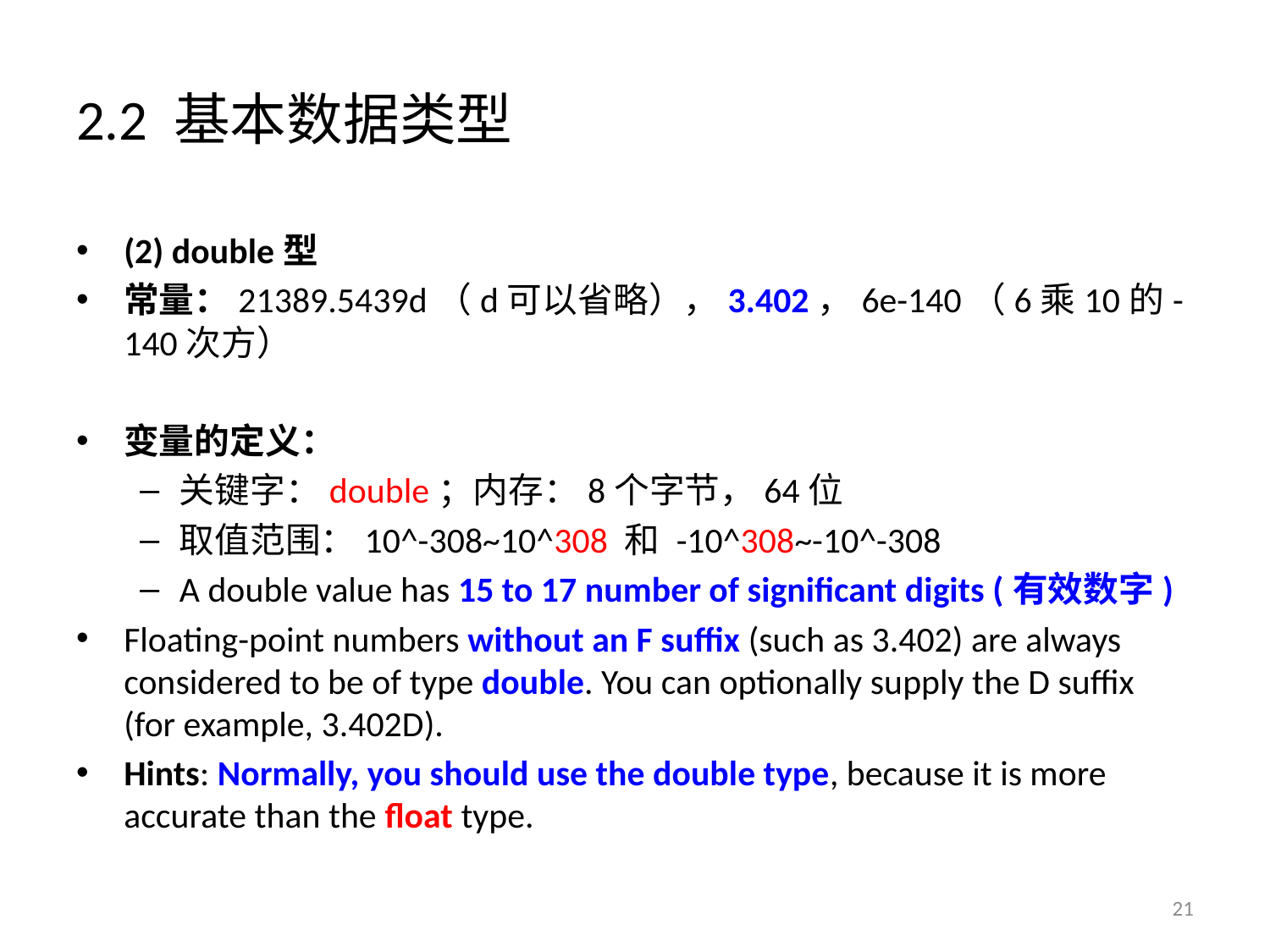

# 2.2 基本数据类型
(2) double型
常量：21389.5439d（d可以省略），3.402，6e-140（6乘10的-140次方）

变量的定义：
关键字：double；内存：8个字节，64位
取值范围：10^-308~10^308 和 -10^308~-10^-308
A double value has 15 to 17 number of significant digits (有效数字)
Floating-point numbers without an F suffix (such as 3.402) are always considered to be of type double. You can optionally supply the D suffix (for example, 3.402D).
Hints: Normally, you should use the double type, because it is more accurate than the float type.
21